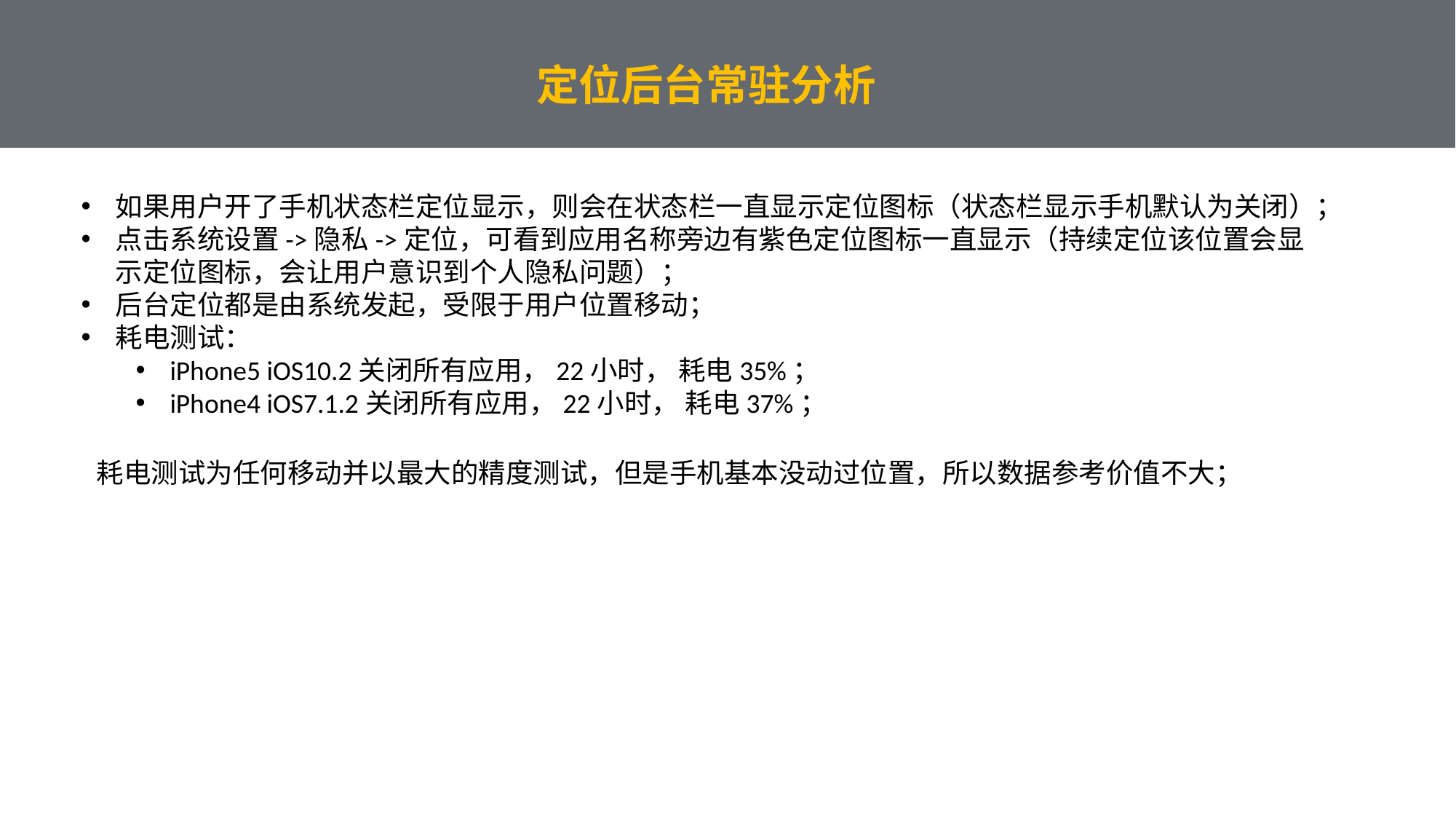

定位后台常驻分析
如果用户开了手机状态栏定位显示，则会在状态栏一直显示定位图标（状态栏显示手机默认为关闭）；
点击系统设置->隐私->定位，可看到应用名称旁边有紫色定位图标一直显示（持续定位该位置会显示定位图标，会让用户意识到个人隐私问题）；
后台定位都是由系统发起，受限于用户位置移动；
耗电测试：
iPhone5 iOS10.2关闭所有应用，22小时， 耗电35%；
iPhone4 iOS7.1.2关闭所有应用，22小时， 耗电37%；
耗电测试为任何移动并以最大的精度测试，但是手机基本没动过位置，所以数据参考价值不大；